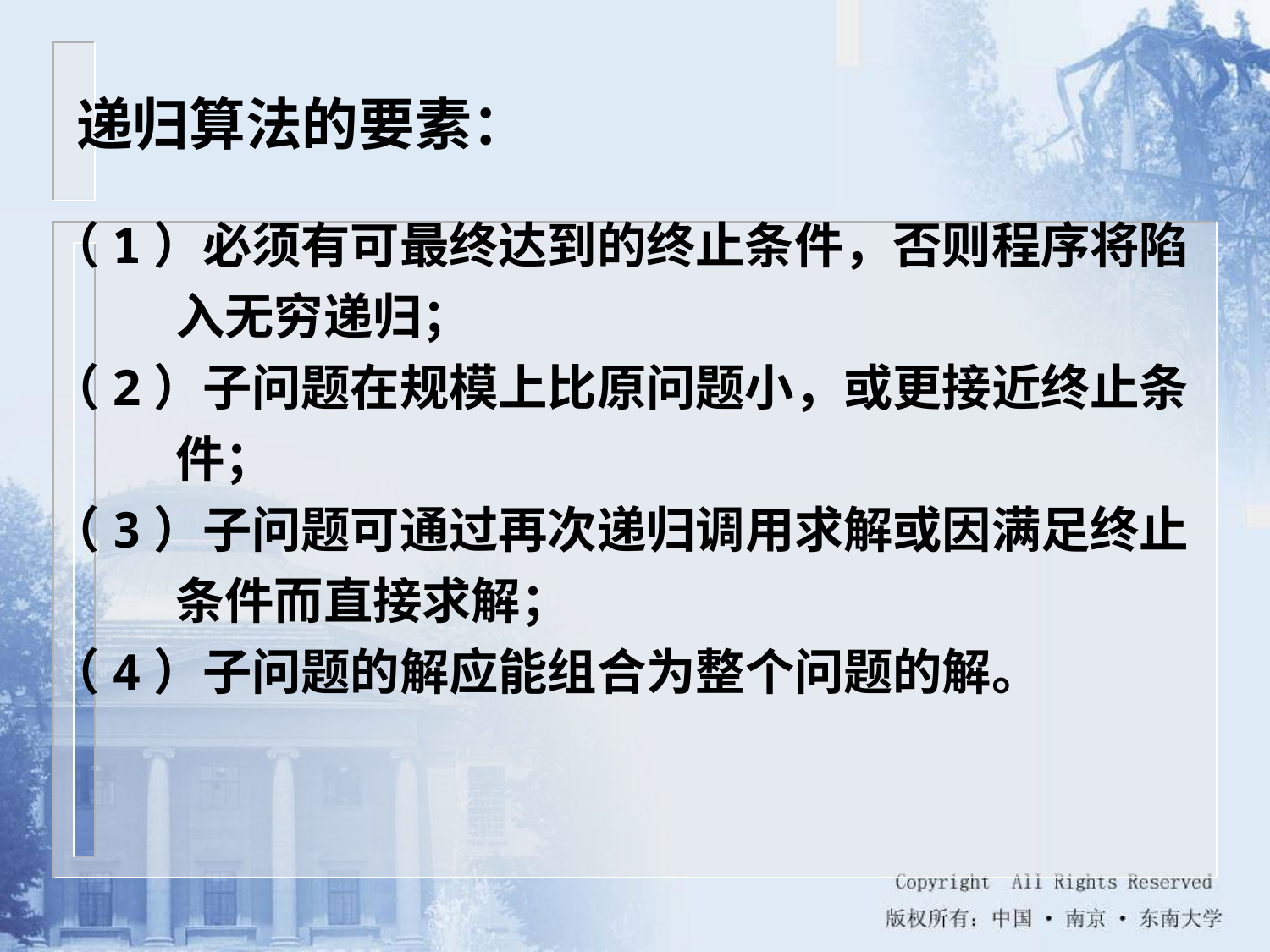

递归算法的要素：
（1）必须有可最终达到的终止条件，否则程序将陷入无穷递归；
（2）子问题在规模上比原问题小，或更接近终止条件；
（3）子问题可通过再次递归调用求解或因满足终止条件而直接求解；
（4）子问题的解应能组合为整个问题的解。